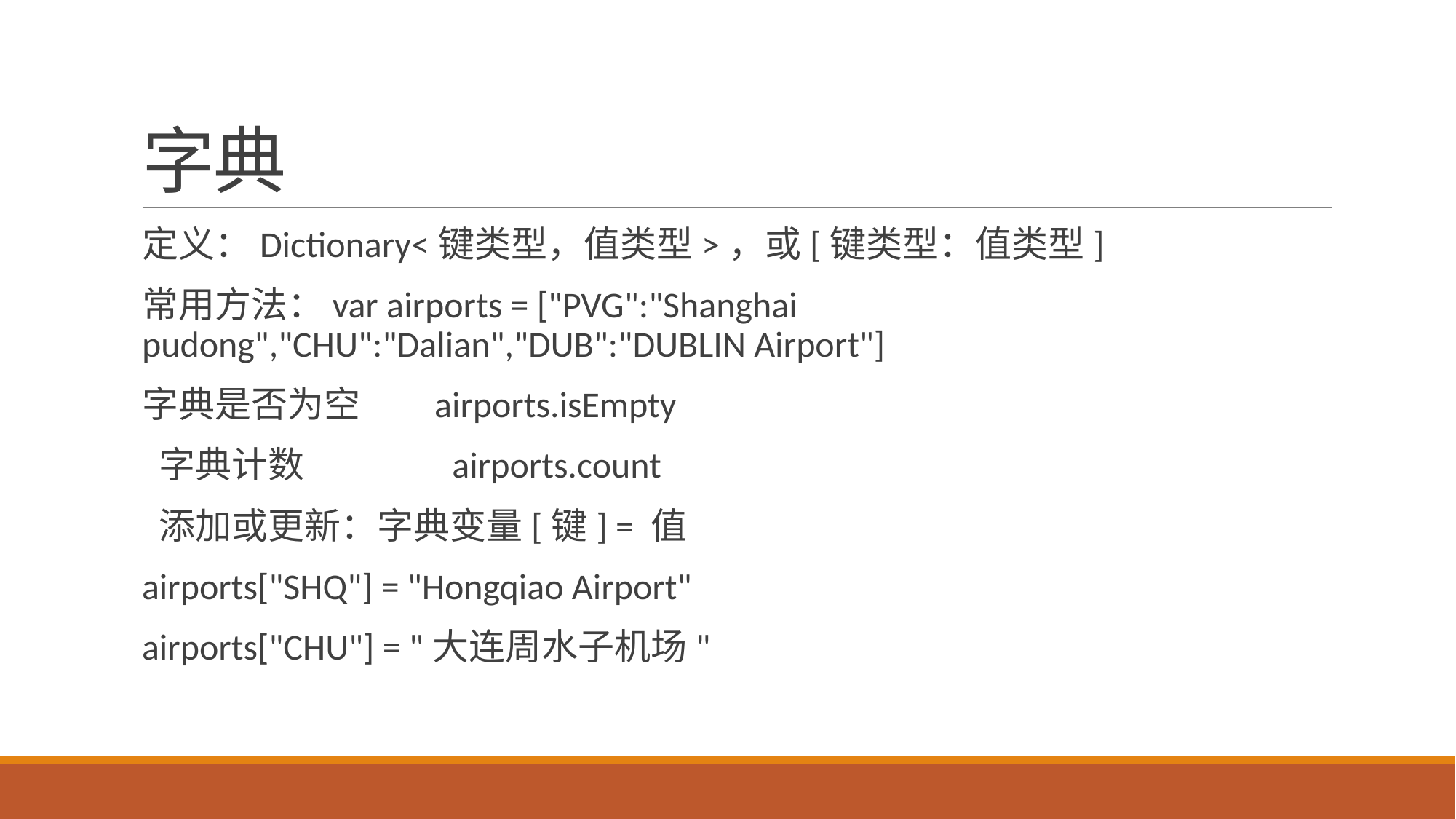

# 字典
定义：Dictionary<键类型，值类型>，或[键类型：值类型]
常用方法：var airports = ["PVG":"Shanghai pudong","CHU":"Dalian","DUB":"DUBLIN Airport"]
字典是否为空        airports.isEmpty
 字典计数                 airports.count
 添加或更新：字典变量[键] = 值
airports["SHQ"] = "Hongqiao Airport"
airports["CHU"] = "大连周水子机场"